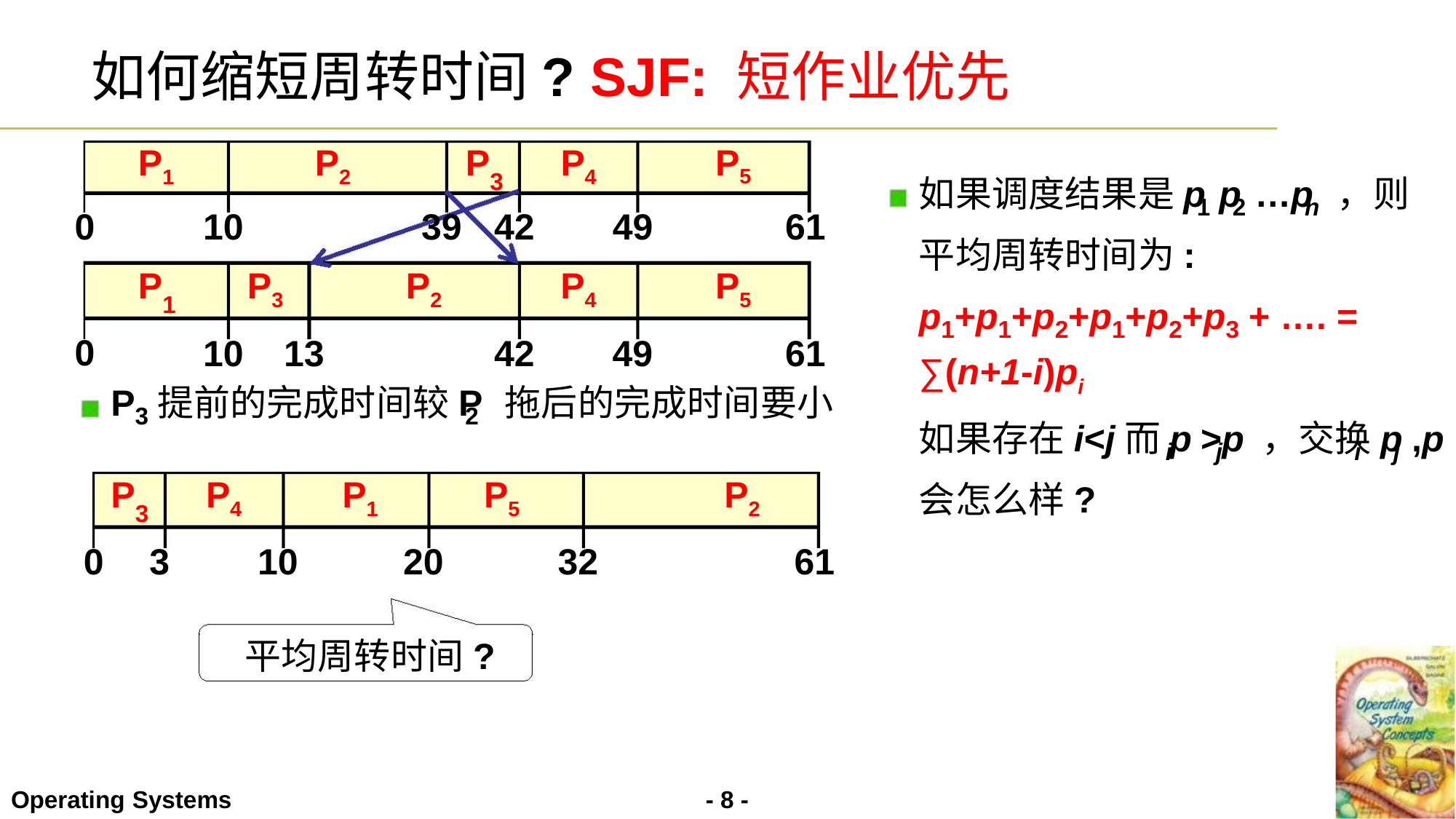

如何缩短周转时间? SJF: 短作业优先

P5
P P4
P1
P2
3
如果调度结果是p p …p ，则

1 2
n
0
0
10
39 42 49
61
平均周转时间为:
P P3
P2
P5
P4
1
p +p +p +p +p +p + …. =
1
1
2
1
2
3
10 13
42 49
61
∑(n+1-i)pi
如果存在i<j而p >p ，交换p ,p
P 提前的完成时间较P 拖后的完成时间要小

3
2
i
j
i j

会怎么样?
P P4
P1
P2
P5
3
0 3
10
20
32
61

平均周转时间?

- 8 -
Operating Systems